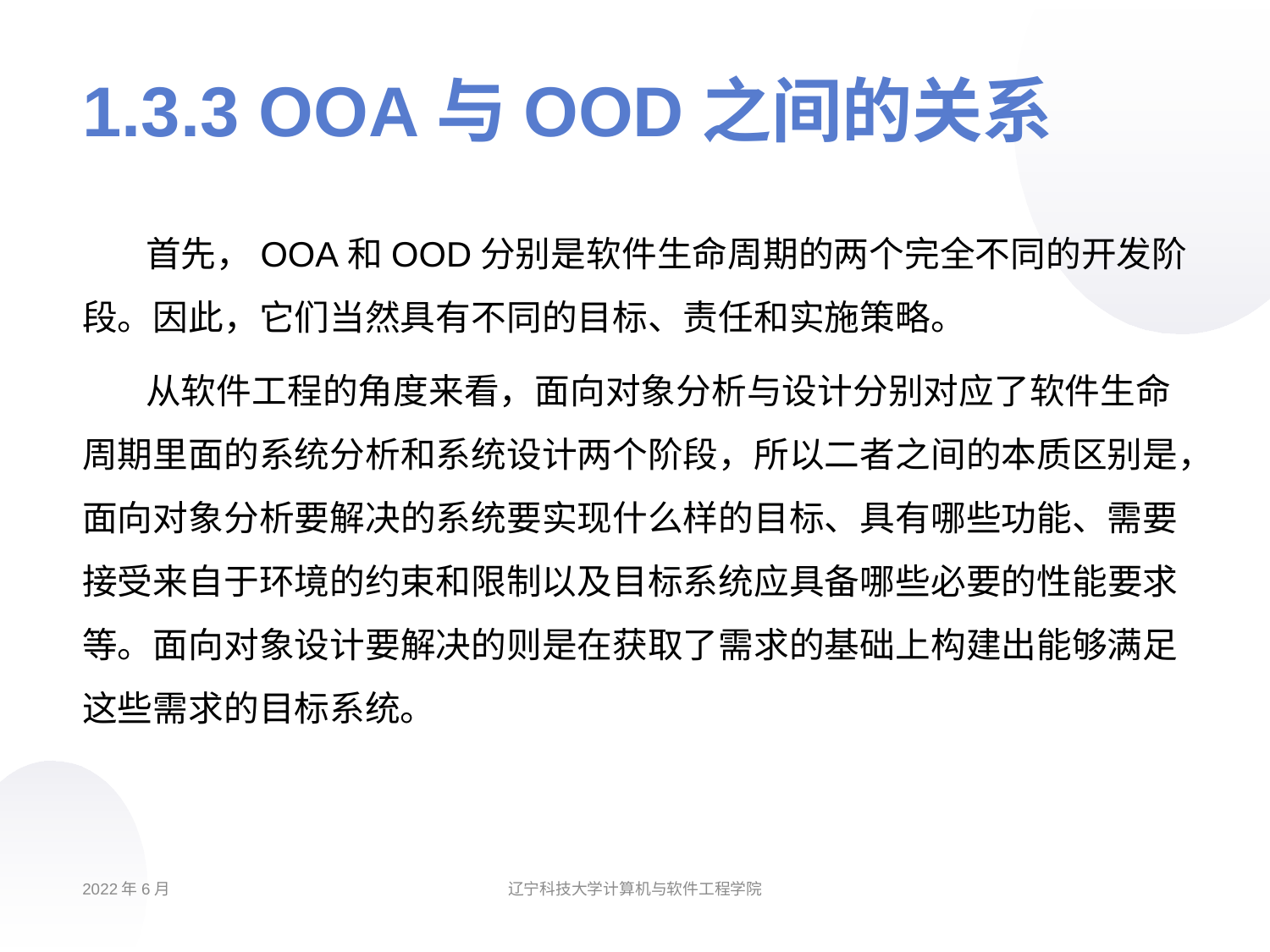

# 1.3.3 OOA与OOD之间的关系
首先，OOA和OOD分别是软件生命周期的两个完全不同的开发阶段。因此，它们当然具有不同的目标、责任和实施策略。
从软件工程的角度来看，面向对象分析与设计分别对应了软件生命周期里面的系统分析和系统设计两个阶段，所以二者之间的本质区别是，面向对象分析要解决的系统要实现什么样的目标、具有哪些功能、需要接受来自于环境的约束和限制以及目标系统应具备哪些必要的性能要求等。面向对象设计要解决的则是在获取了需求的基础上构建出能够满足这些需求的目标系统。

2022年6月
辽宁科技大学计算机与软件工程学院
169